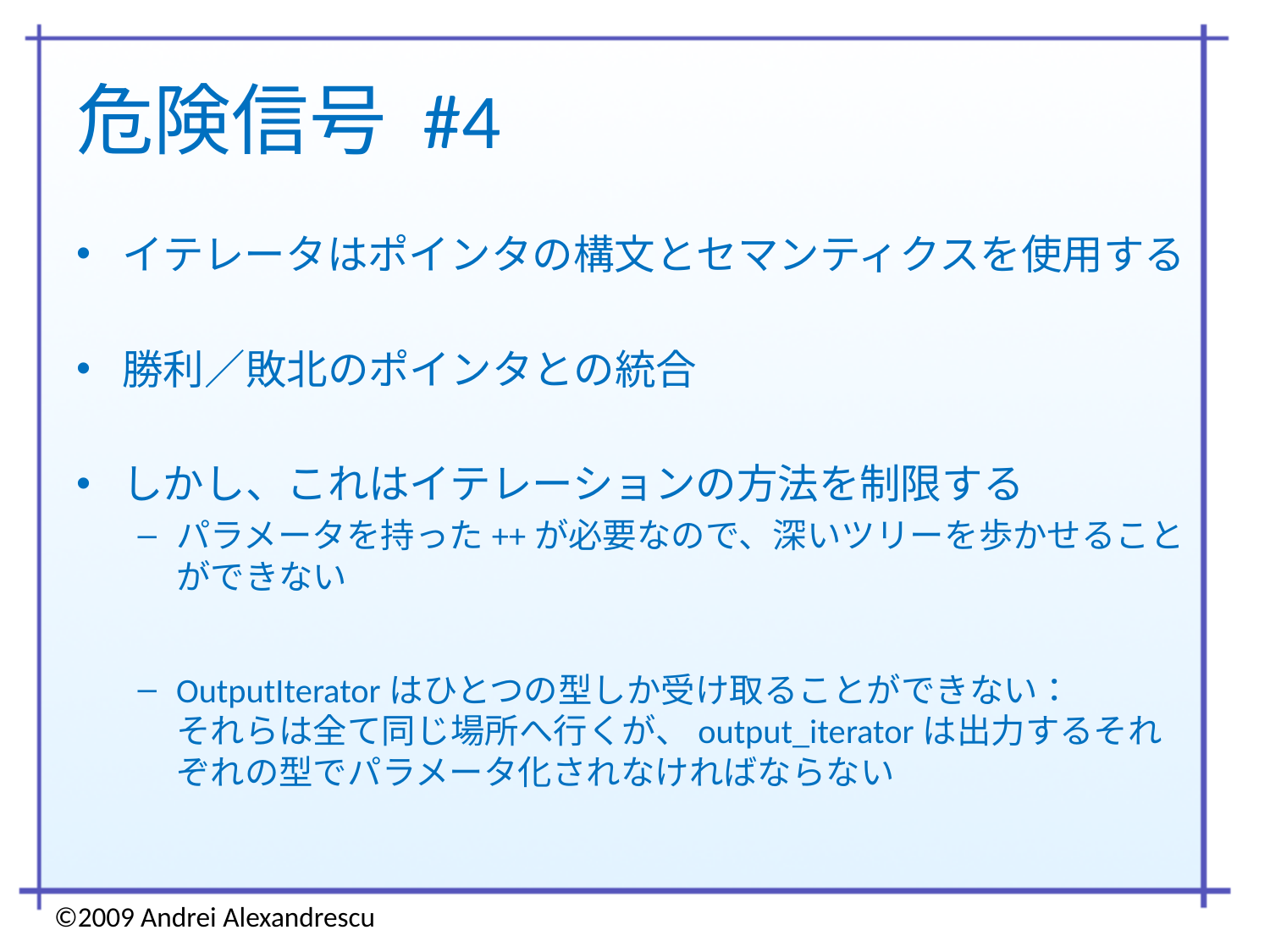

# 危険信号 #4
イテレータはポインタの構文とセマンティクスを使用する

勝利／敗北のポインタとの統合

しかし、これはイテレーションの方法を制限する
パラメータを持った++が必要なので、深いツリーを歩かせることができない

OutputIteratorはひとつの型しか受け取ることができない：
それらは全て同じ場所へ行くが、output_iteratorは出力するそれぞれの型でパラメータ化されなければならない
©2009 Andrei Alexandrescu